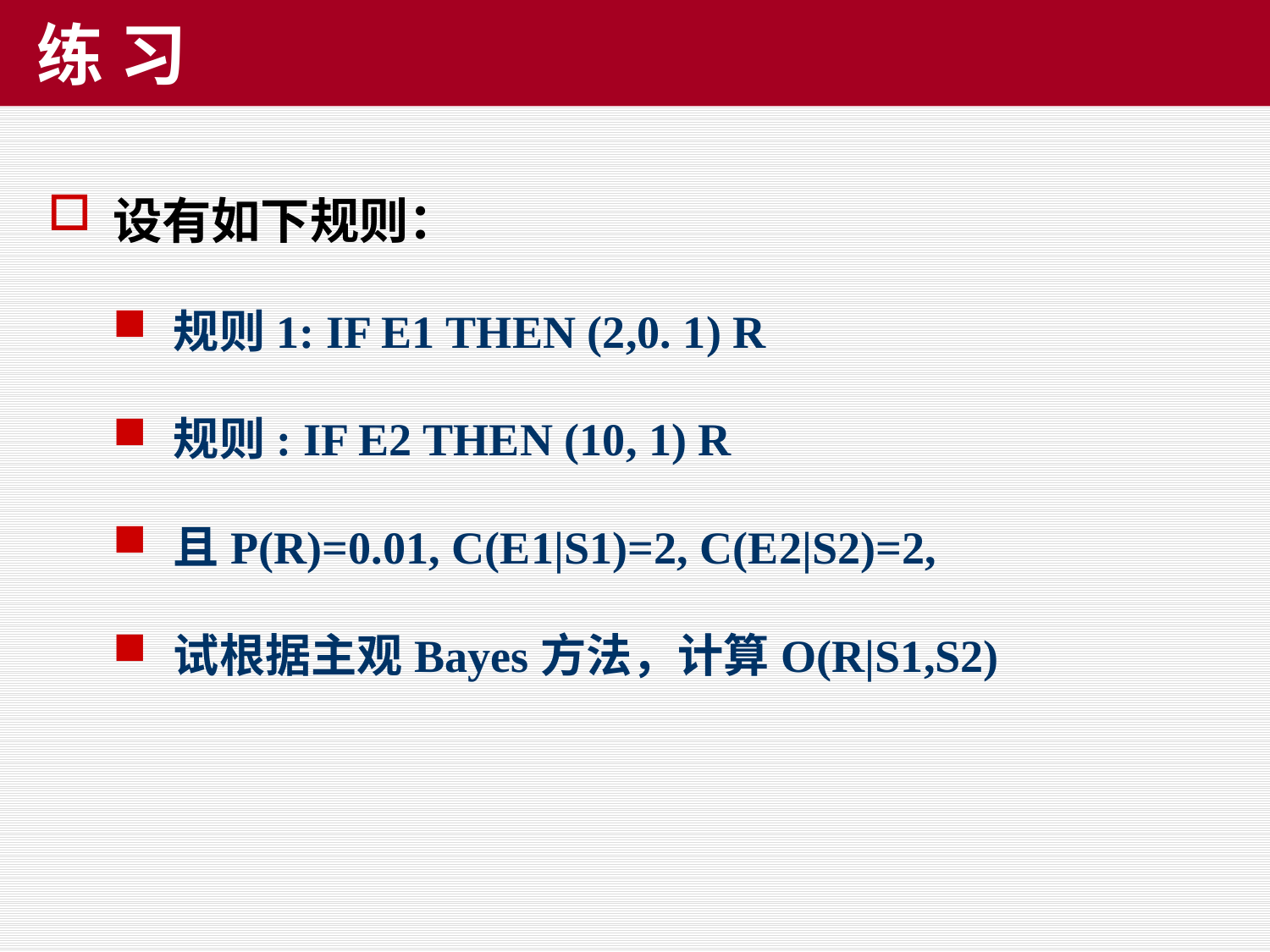

# 练 习
设有如下规则：
规则1: IF E1 THEN (2,0. 1) R
规则: IF E2 THEN (10, 1) R
且P(R)=0.01, C(E1|S1)=2, C(E2|S2)=2,
试根据主观Bayes方法，计算O(R|S1,S2)